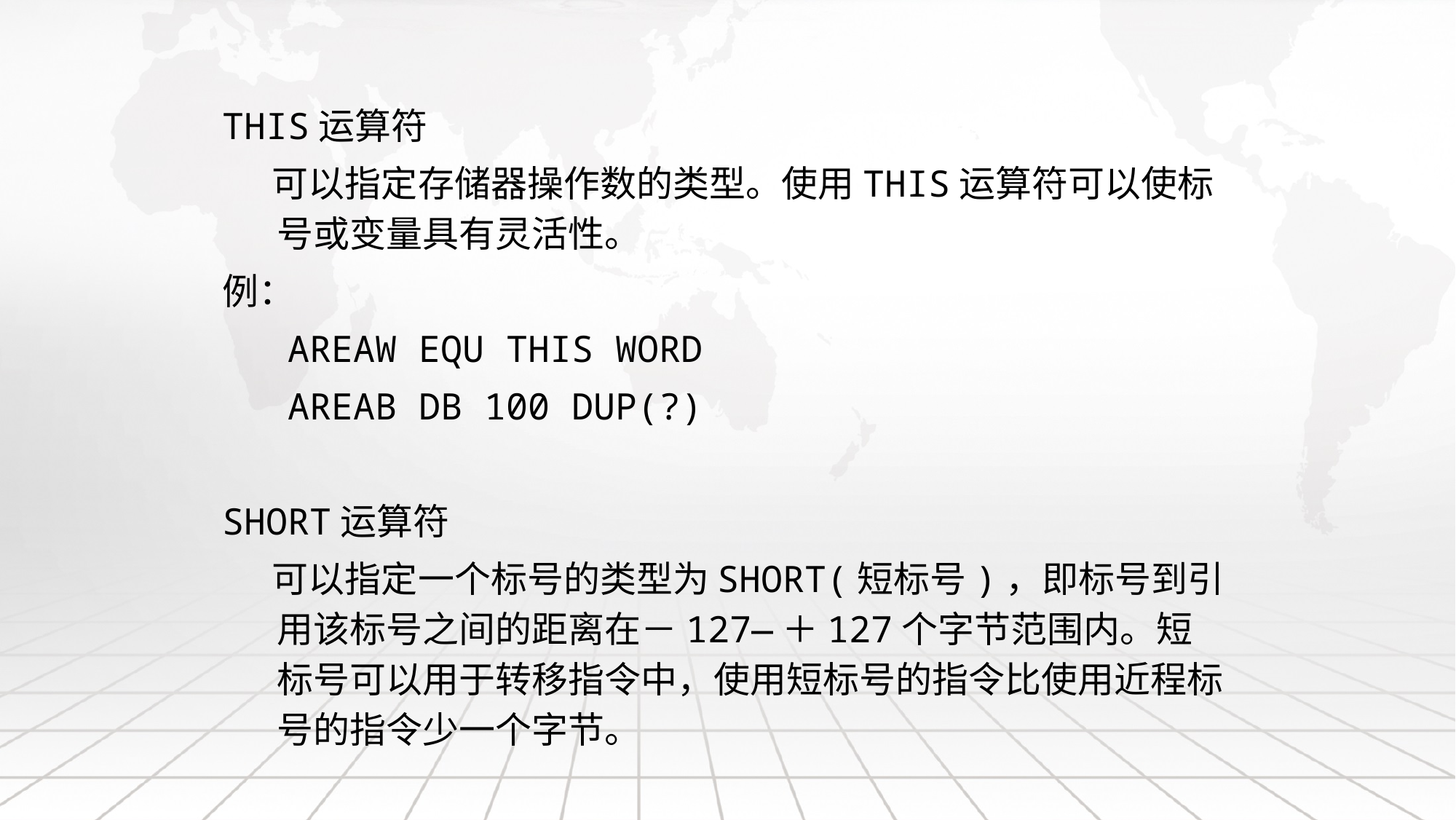

THIS运算符
     可以指定存储器操作数的类型。使用THIS运算符可以使标号或变量具有灵活性。
例：
   AREAW EQU THIS WORD
   AREAB DB 100 DUP(?)

SHORT运算符
     可以指定一个标号的类型为SHORT(短标号)，即标号到引用该标号之间的距离在－127—＋127个字节范围内。短标号可以用于转移指令中，使用短标号的指令比使用近程标号的指令少一个字节。